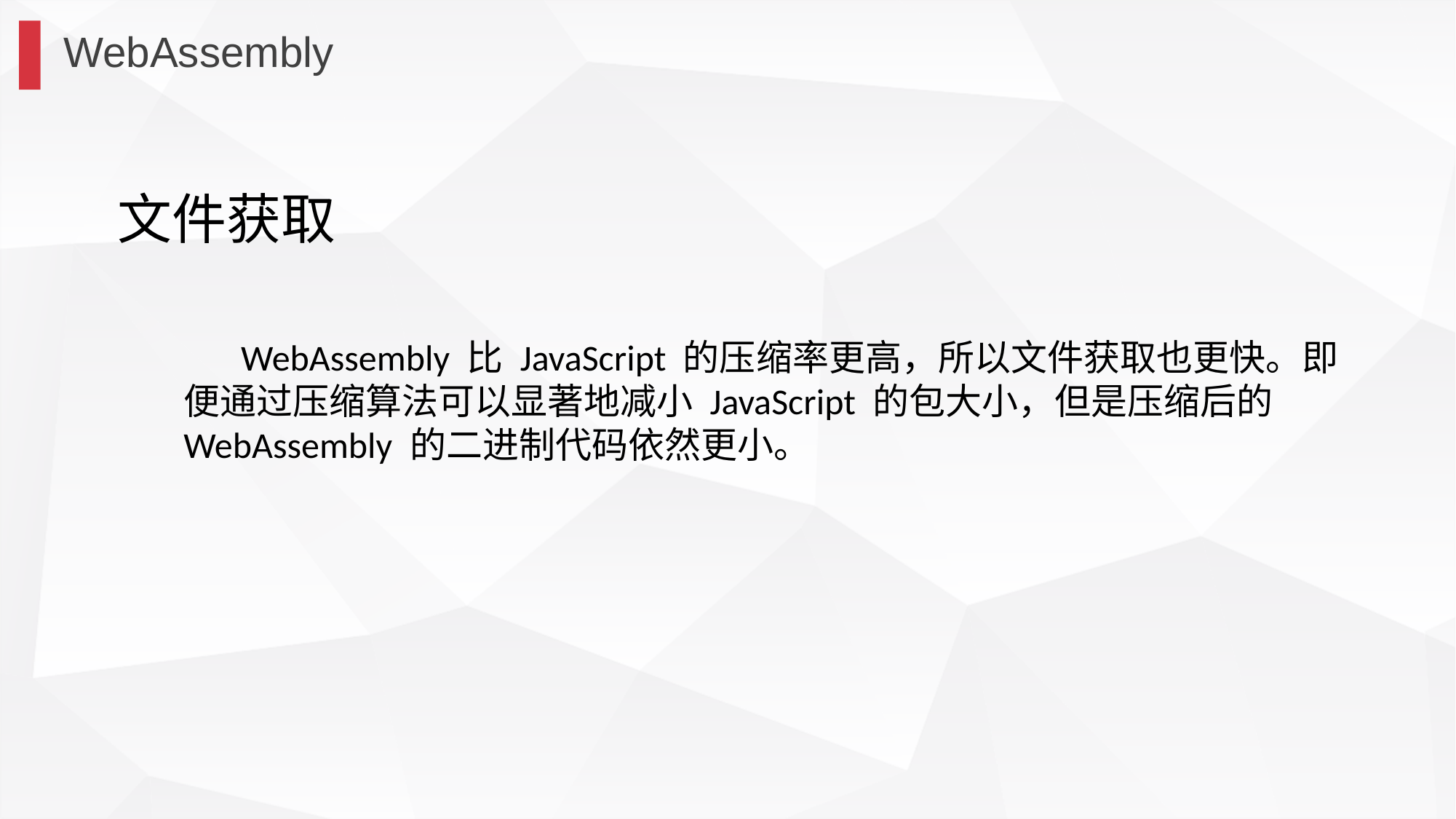

WebAssembly

文件获取
       WebAssembly 比 JavaScript 的压缩率更高，所以文件获取也更快。即便通过压缩算法可以显著地减小 JavaScript 的包大小，但是压缩后的 WebAssembly 的二进制代码依然更小。